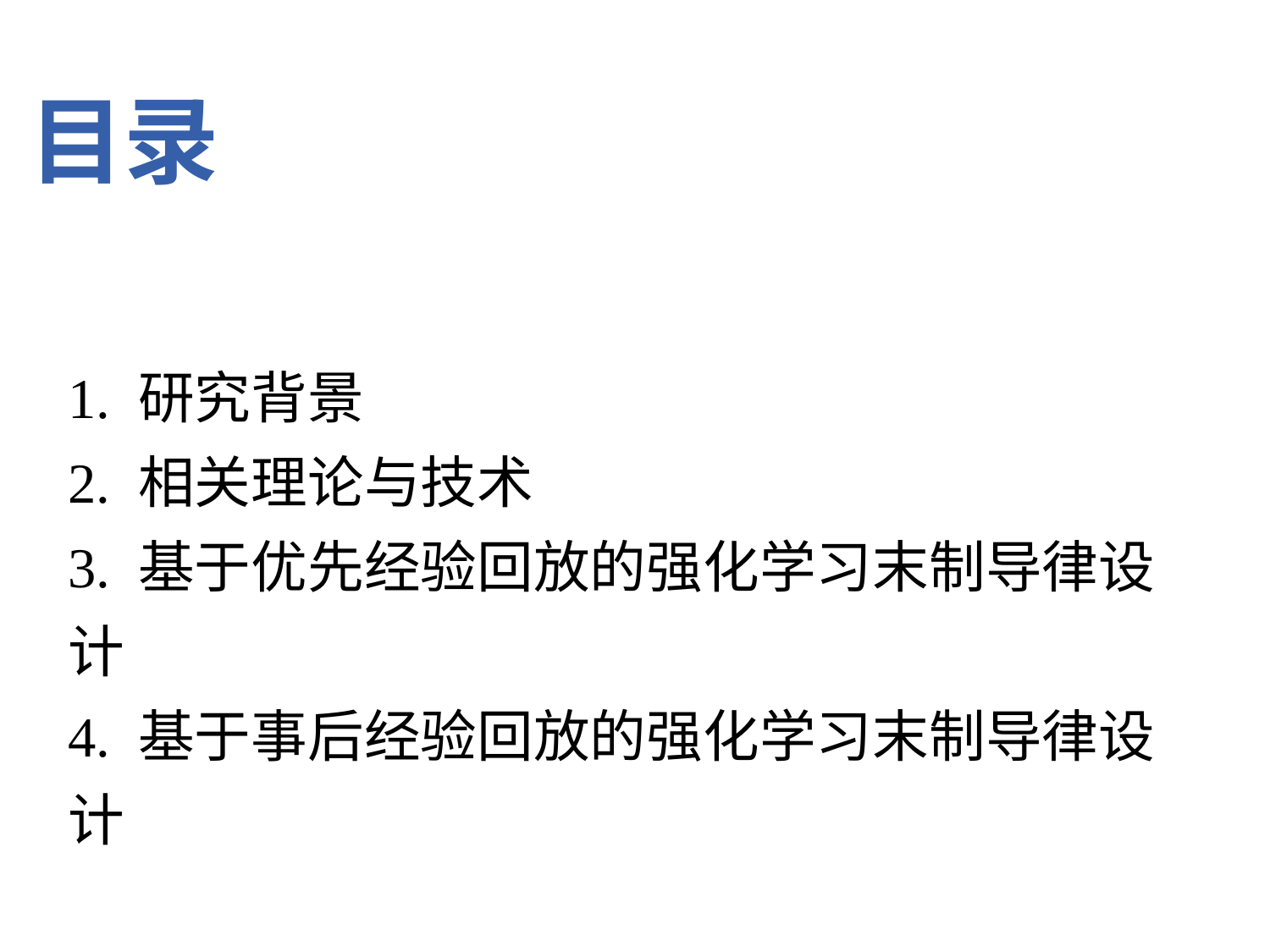

目录
1. 研究背景
2. 相关理论与技术
3. 基于优先经验回放的强化学习末制导律设计
4. 基于事后经验回放的强化学习末制导律设计